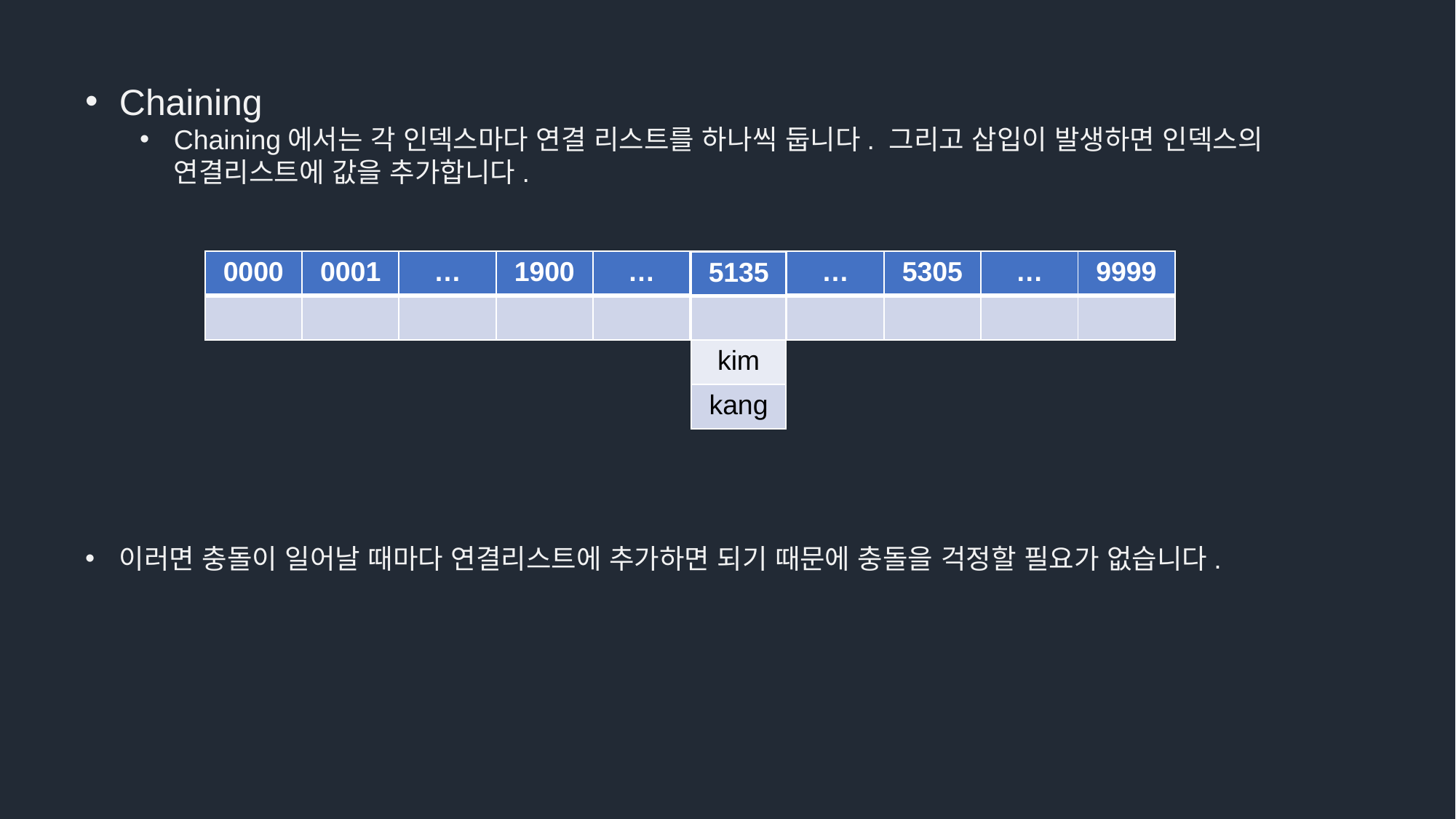

Chaining
Chaining에서는 각 인덱스마다 연결 리스트를 하나씩 둡니다. 그리고 삽입이 발생하면 인덱스의 연결리스트에 값을 추가합니다.

| 0000 | 0001 | … | 1900 | … | 5135 | … | 5305 | … | 9999 |
| --- | --- | --- | --- | --- | --- | --- | --- | --- | --- |
|  |  |  |  |  |  |  |  |  |  |
| 5135 |
| --- |
|  |
| kim |
| kang |
이러면 충돌이 일어날 때마다 연결리스트에 추가하면 되기 때문에 충돌을 걱정할 필요가 없습니다.